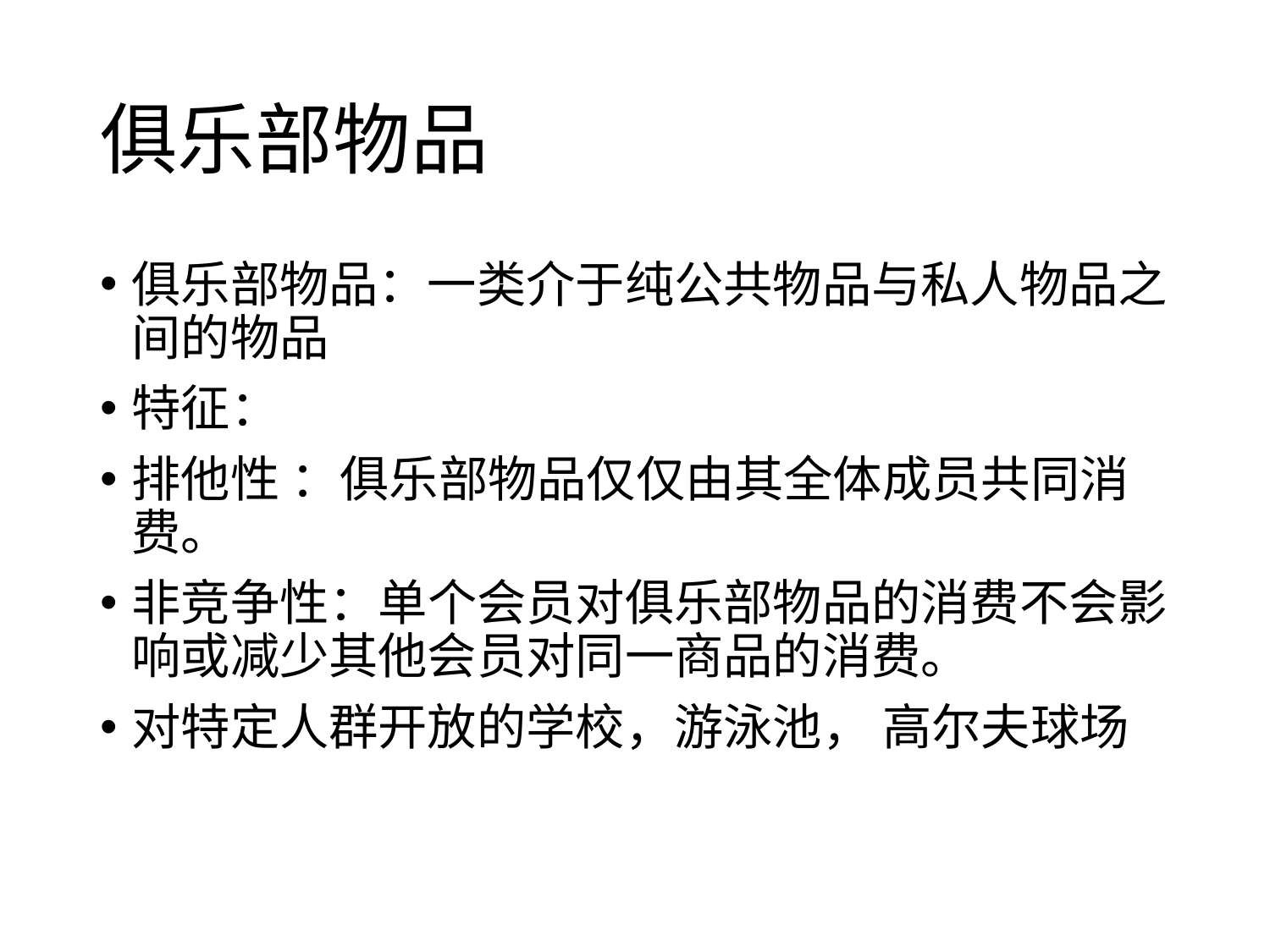

# 俱乐部物品
俱乐部物品：一类介于纯公共物品与私人物品之间的物品
特征：
排他性 ：俱乐部物品仅仅由其全体成员共同消费。
非竞争性：单个会员对俱乐部物品的消费不会影响或减少其他会员对同一商品的消费。
对特定人群开放的学校，游泳池， 高尔夫球场